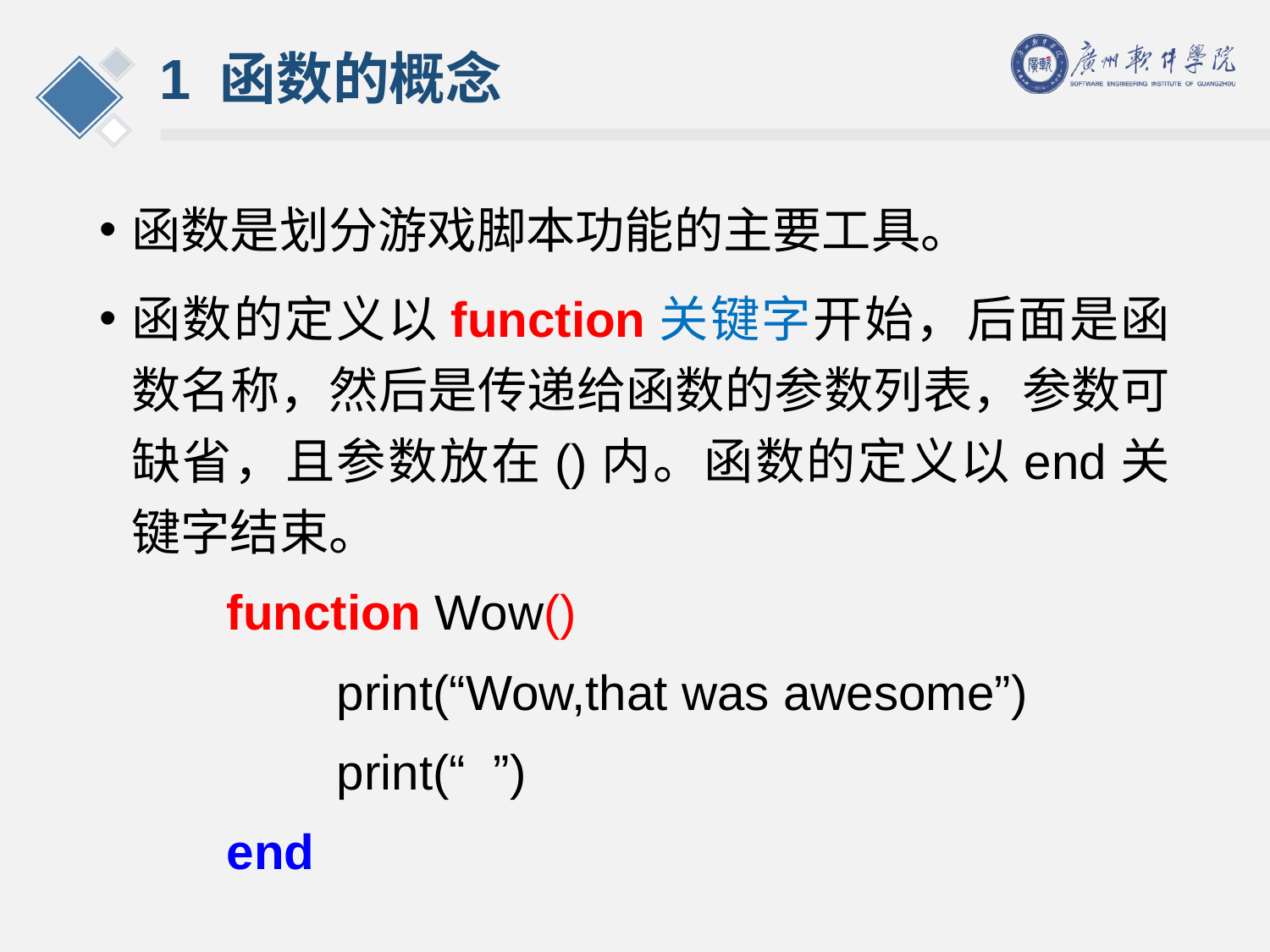

# 1 函数的概念
函数是划分游戏脚本功能的主要工具。
函数的定义以function关键字开始，后面是函数名称，然后是传递给函数的参数列表，参数可缺省，且参数放在()内。函数的定义以end关键字结束。
function Wow()
        print(“Wow,that was awesome”)
        print(“  ”)
end